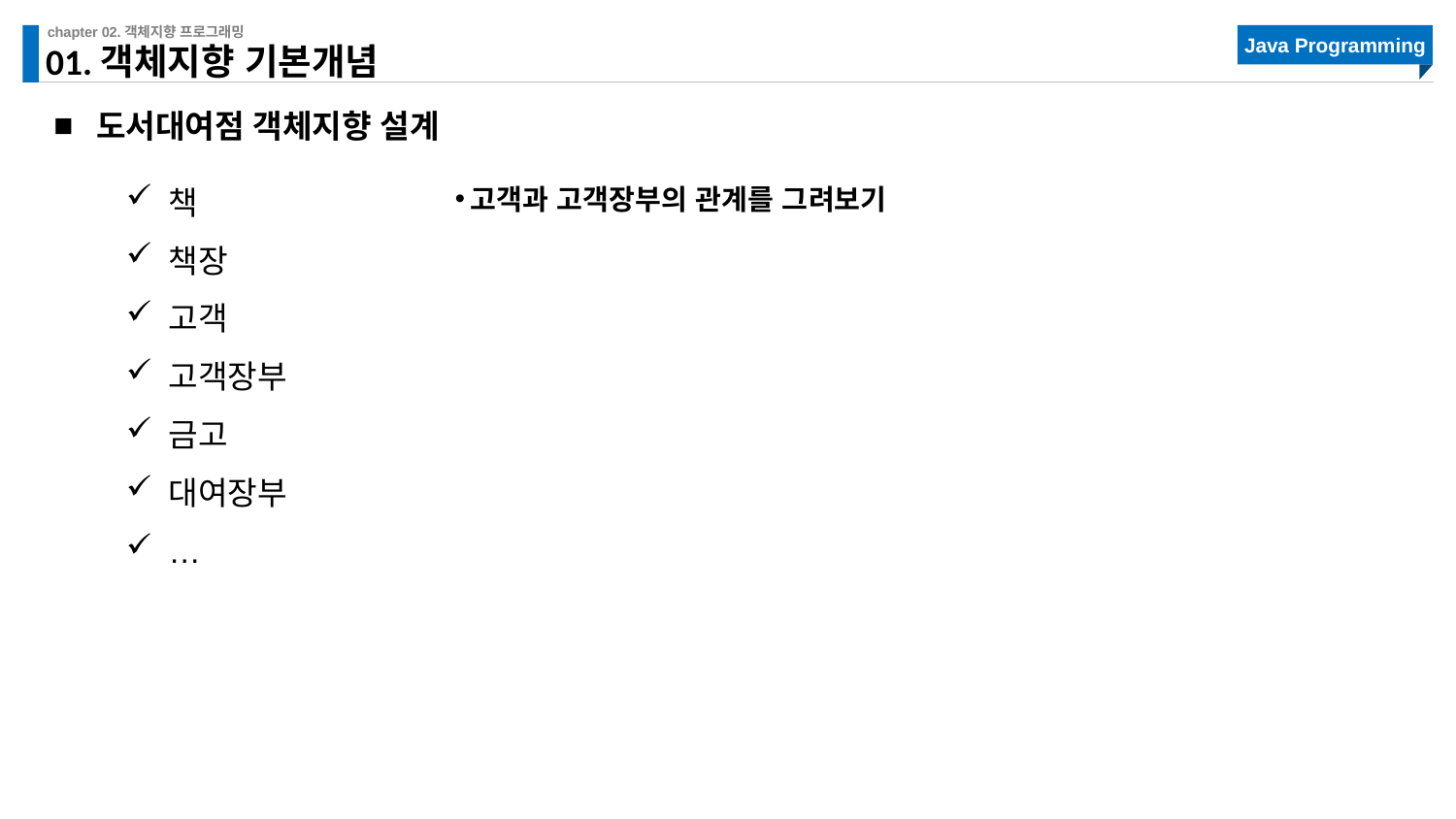

# 01.객체지향 기본개념
도서대여점 객체지향 설계
책
책장
고객
고객장부
금고
대여장부
…
고객과 고객장부의 관계를 그려보기